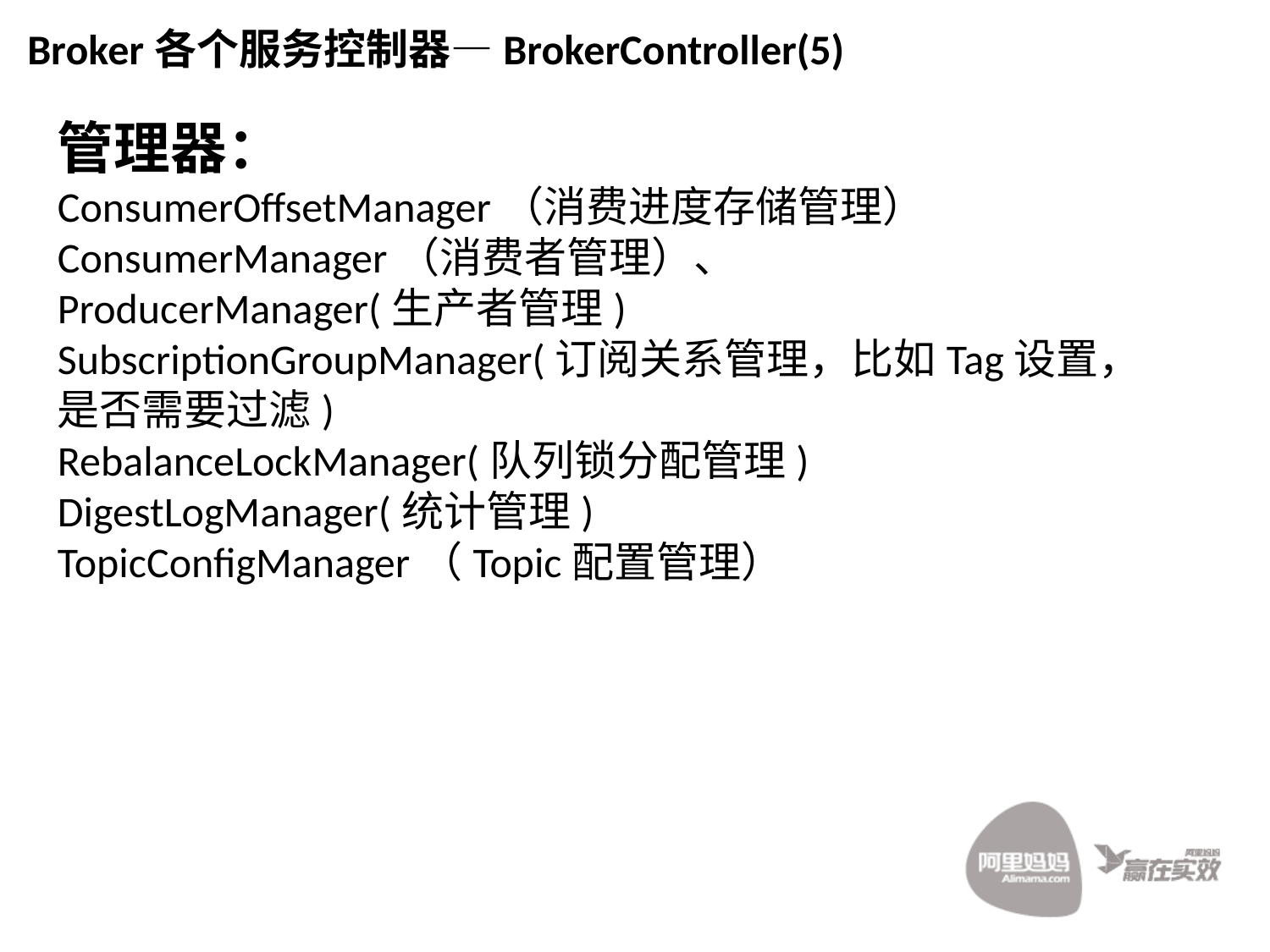

Broker各个服务控制器—BrokerController(5)
管理器：
ConsumerOffsetManager（消费进度存储管理）
ConsumerManager（消费者管理）、
ProducerManager(生产者管理)
SubscriptionGroupManager(订阅关系管理，比如Tag设置，是否需要过滤)
RebalanceLockManager(队列锁分配管理)
DigestLogManager(统计管理)
TopicConfigManager（Topic配置管理）